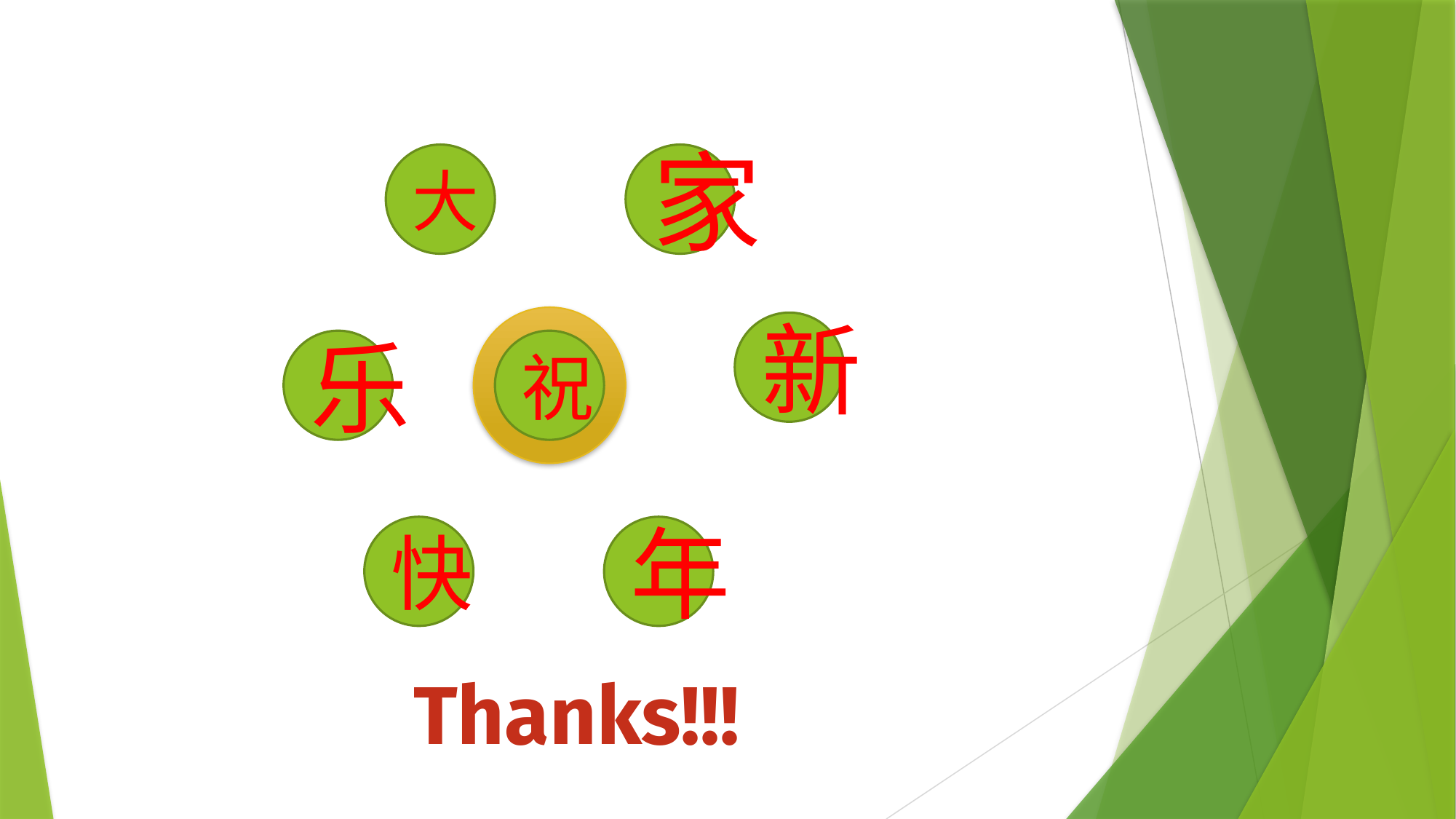

大
家
新
乐
快
年

祝
Thanks!!!